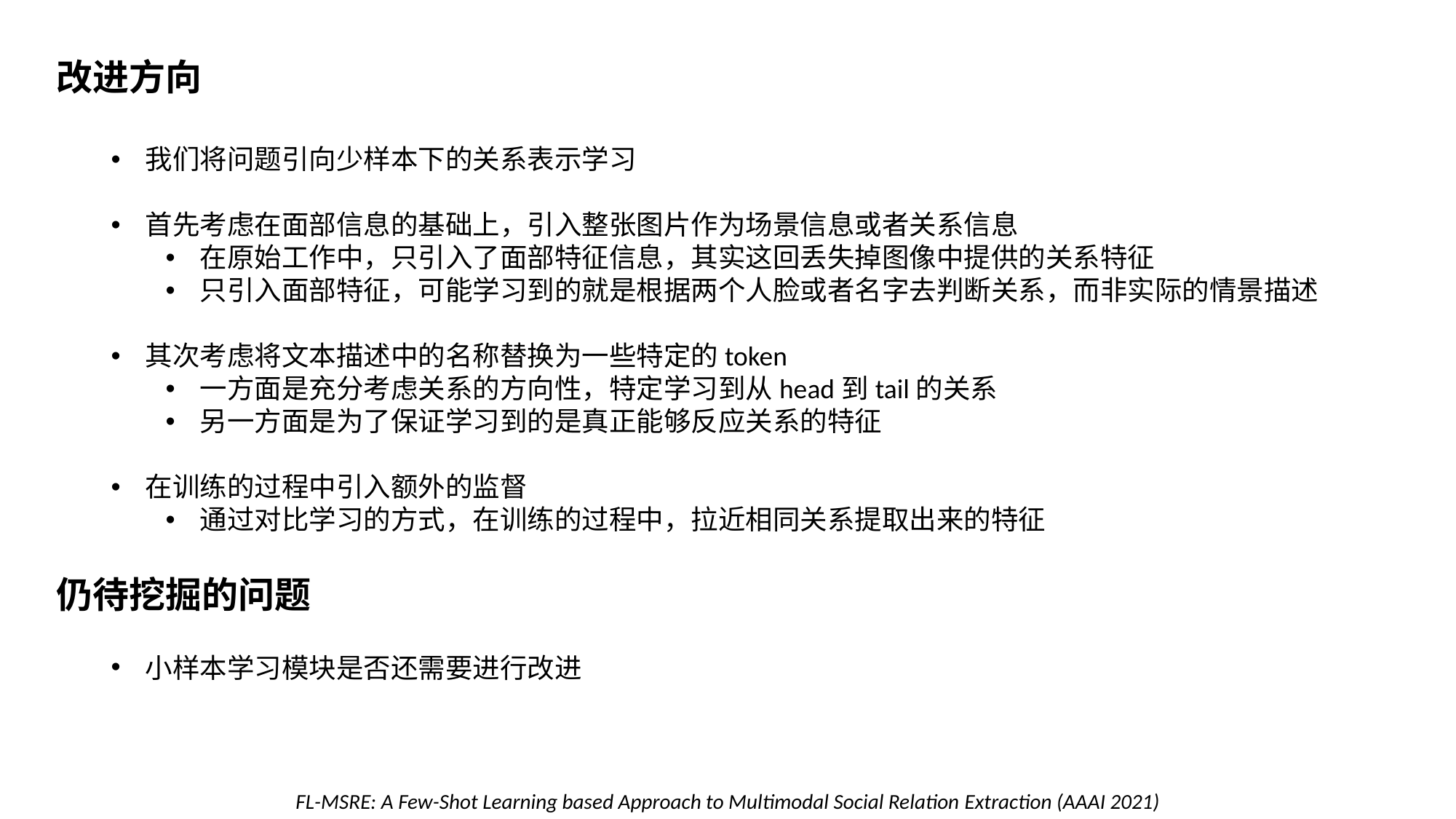

改进方向
我们将问题引向少样本下的关系表示学习

首先考虑在面部信息的基础上，引入整张图片作为场景信息或者关系信息
在原始工作中，只引入了面部特征信息，其实这回丢失掉图像中提供的关系特征
只引入面部特征，可能学习到的就是根据两个人脸或者名字去判断关系，而非实际的情景描述

其次考虑将文本描述中的名称替换为一些特定的token
一方面是充分考虑关系的方向性，特定学习到从head到tail的关系
另一方面是为了保证学习到的是真正能够反应关系的特征

在训练的过程中引入额外的监督
通过对比学习的方式，在训练的过程中，拉近相同关系提取出来的特征
仍待挖掘的问题
小样本学习模块是否还需要进行改进
FL-MSRE: A Few-Shot Learning based Approach to Multimodal Social Relation Extraction (AAAI 2021)